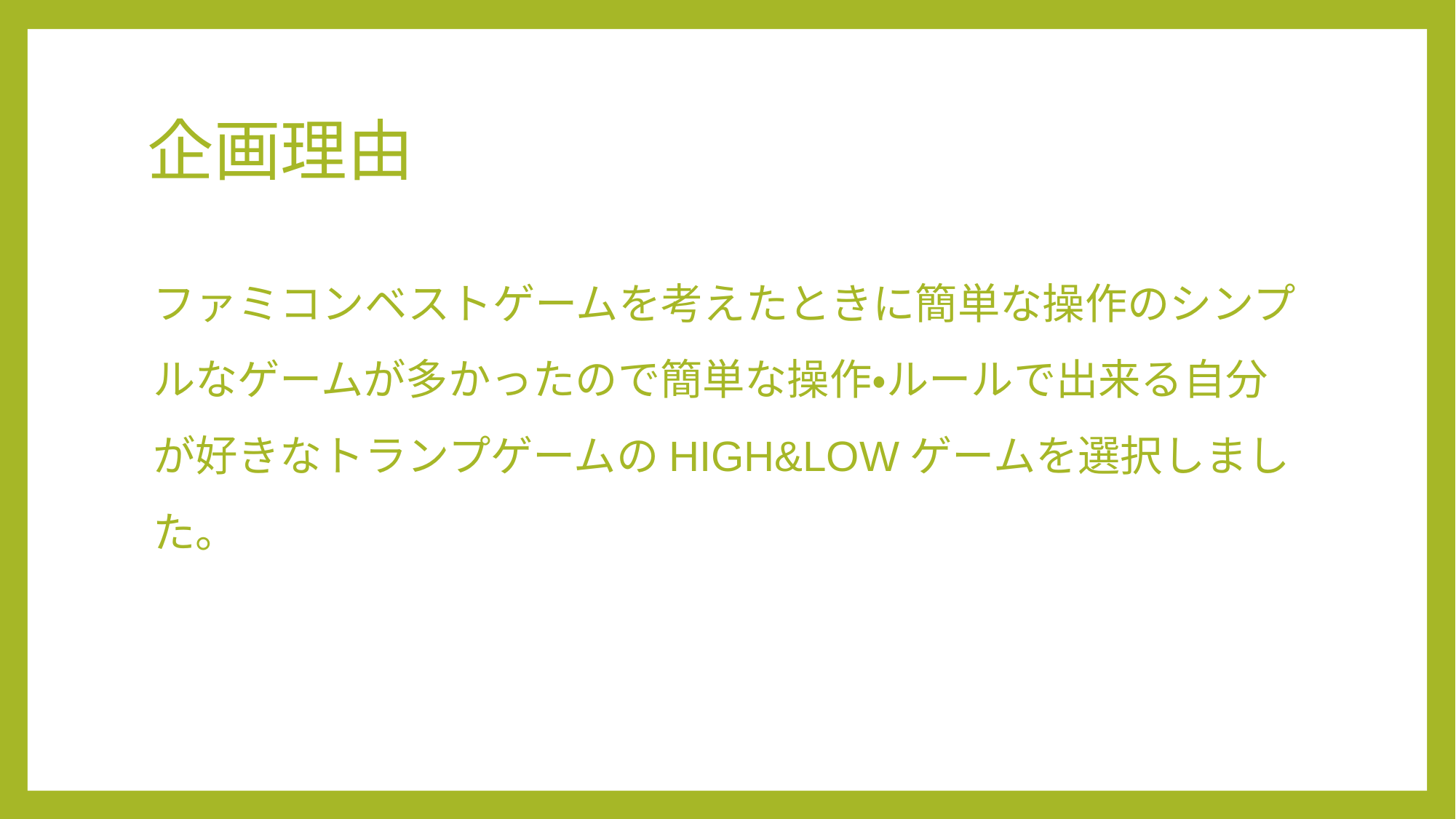

# 企画理由
ファミコンベストゲームを考えたときに簡単な操作のシンプルなゲームが多かったので簡単な操作・ルールで出来る自分が好きなトランプゲームのHIGH&LOWゲームを選択しました。